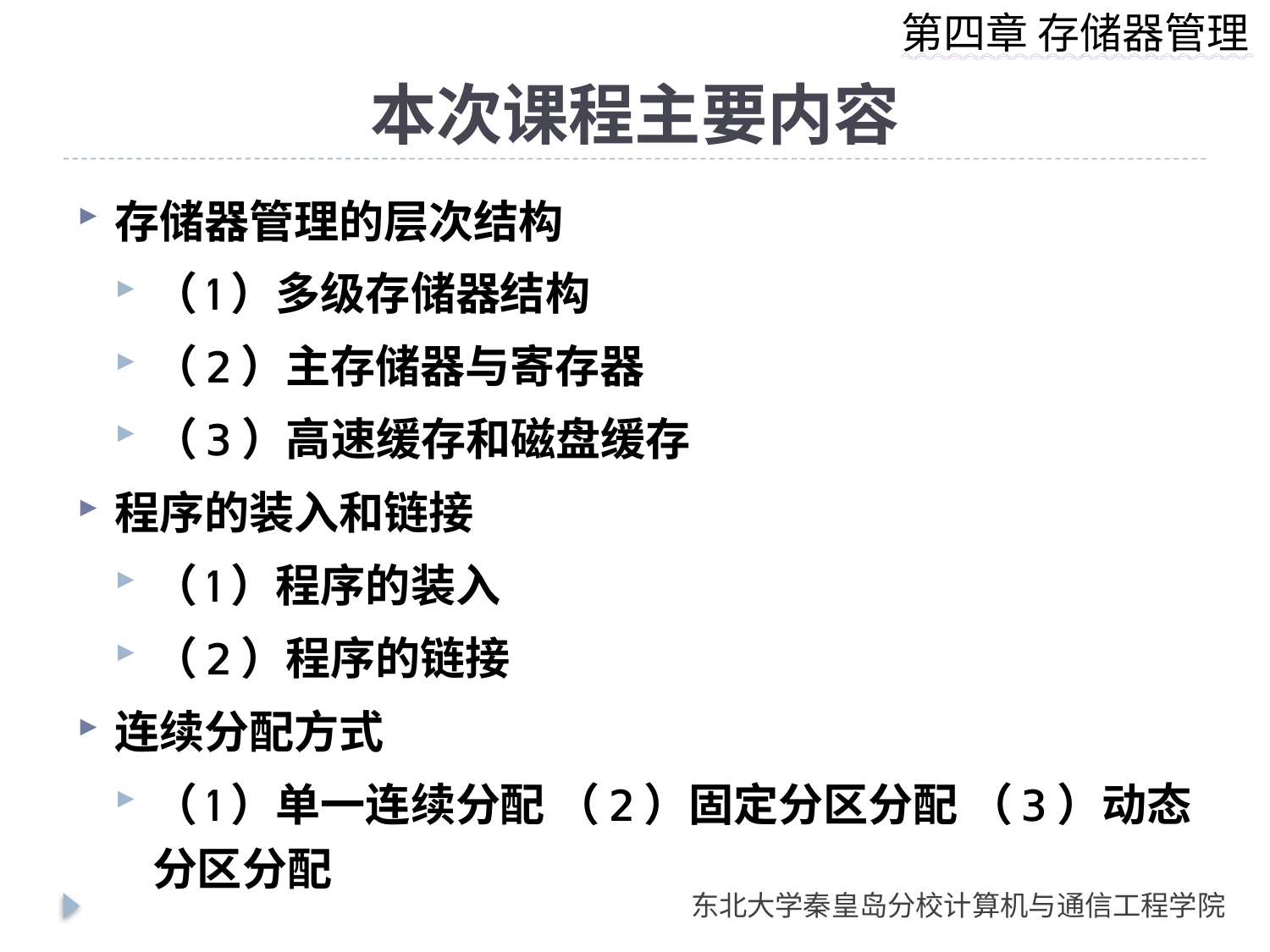

# 本次课程主要内容
存储器管理的层次结构
（1）多级存储器结构
（2）主存储器与寄存器
（3）高速缓存和磁盘缓存
程序的装入和链接
（1）程序的装入
（2）程序的链接
连续分配方式
（1）单一连续分配 （2）固定分区分配 （3）动态分区分配